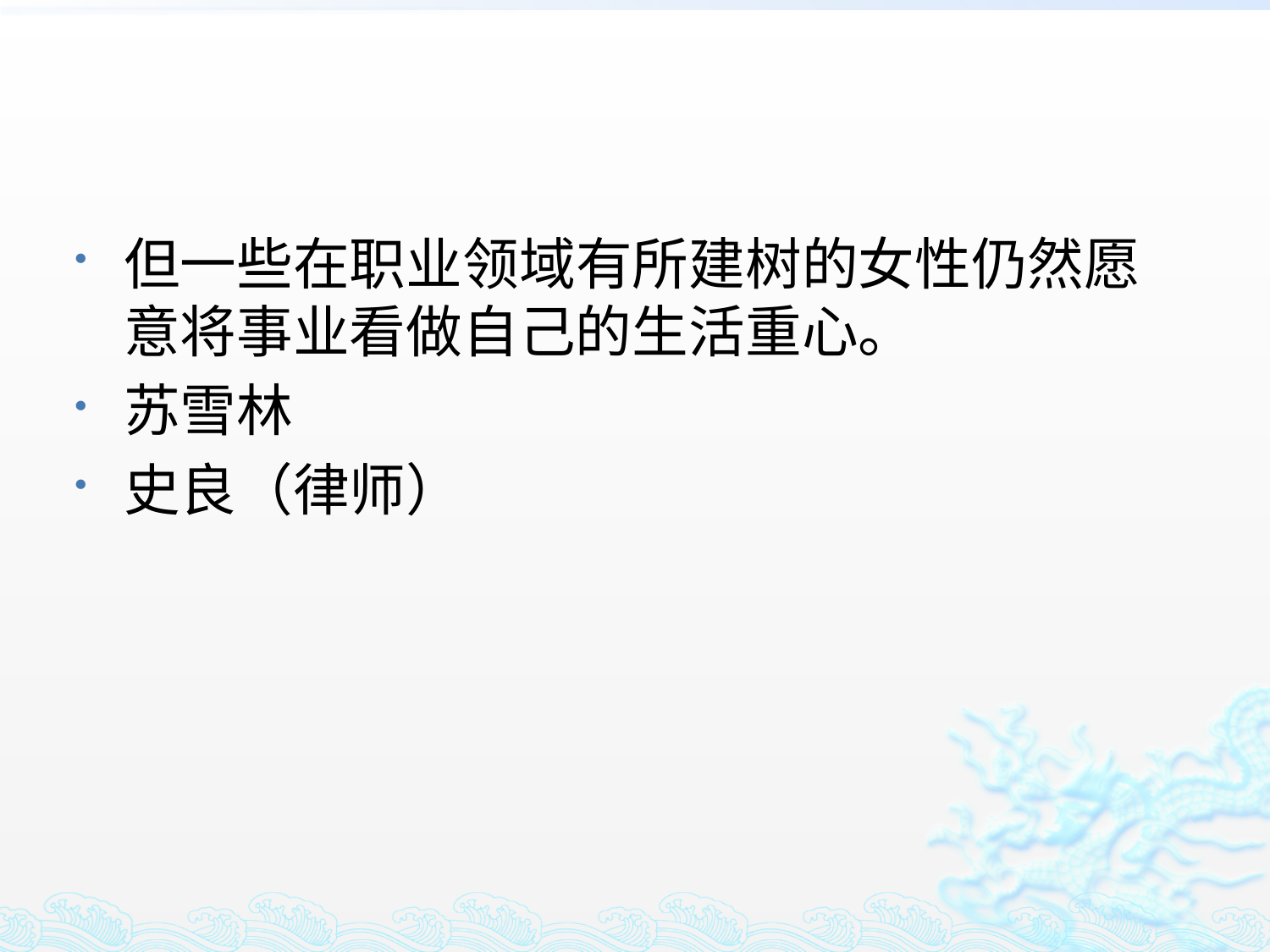

#
但一些在职业领域有所建树的女性仍然愿意将事业看做自己的生活重心。
苏雪林
史良（律师）